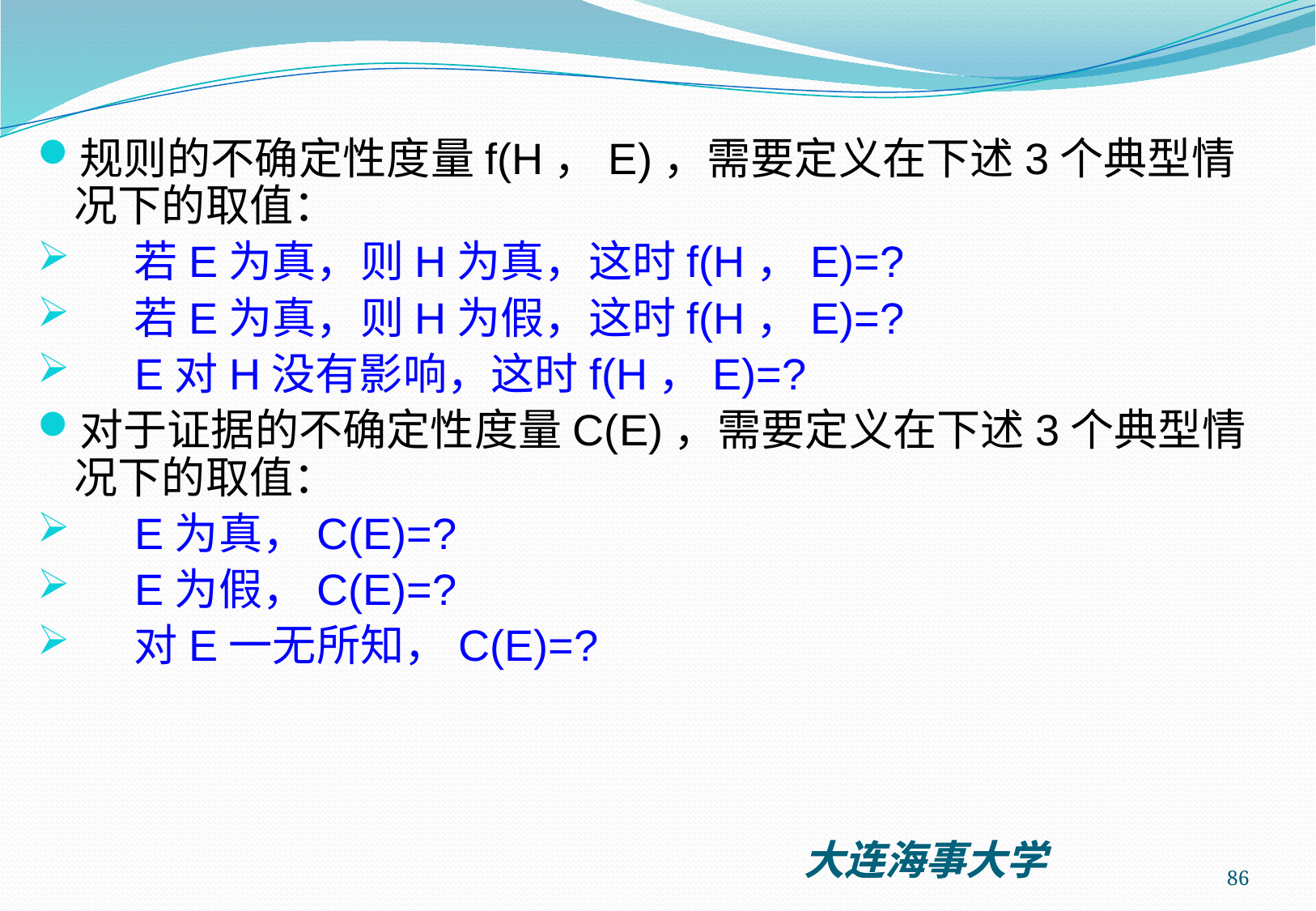

规则的不确定性度量f(H，E)，需要定义在下述3个典型情况下的取值：
     若E为真，则H为真，这时f(H，E)=?
     若E为真，则H为假，这时f(H，E)=?
     E对H没有影响，这时f(H，E)=?
对于证据的不确定性度量C(E)，需要定义在下述3个典型情况下的取值：
     E为真，C(E)=?
     E为假，C(E)=?
     对E一无所知，C(E)=?
86